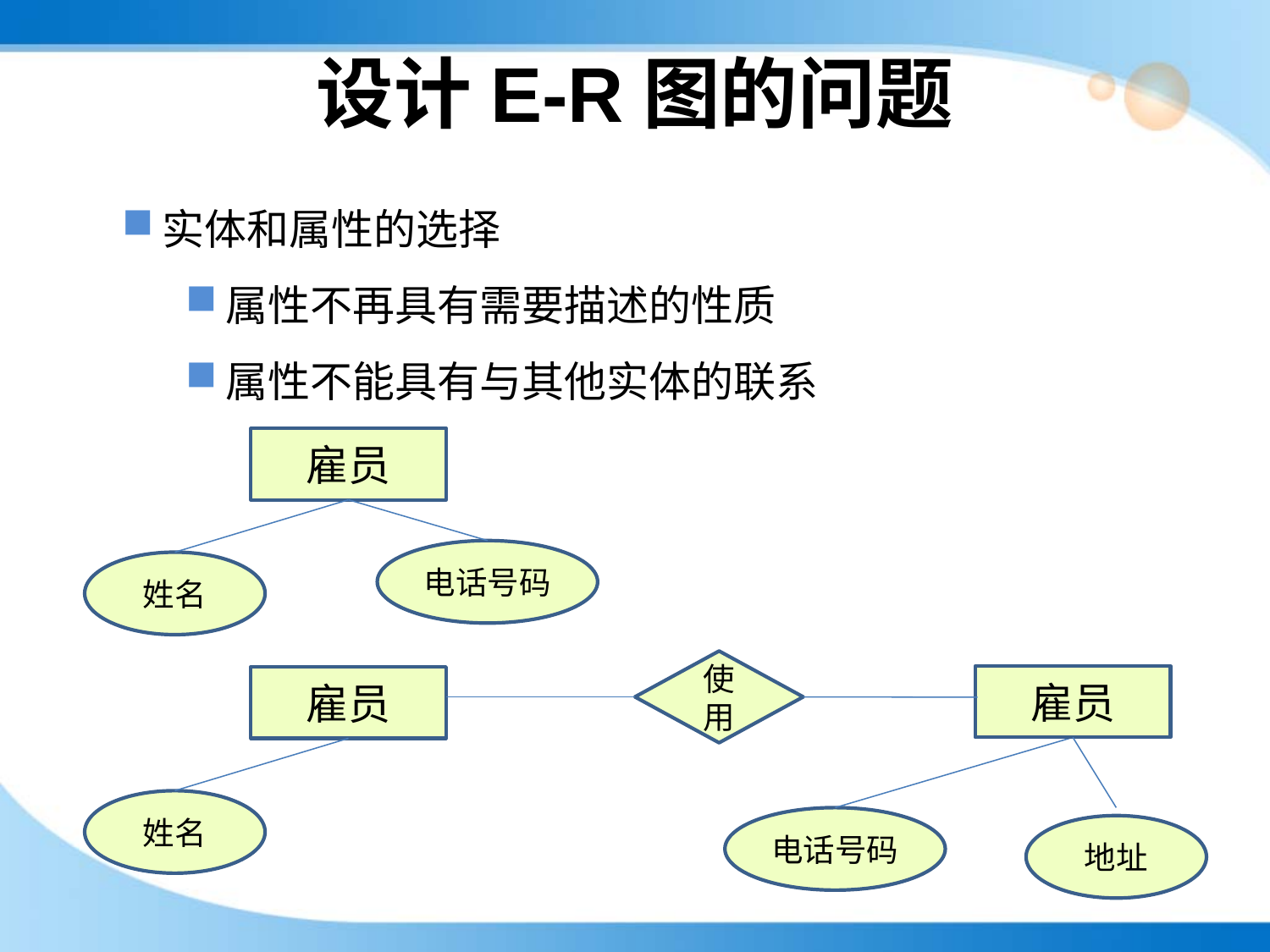

设计E-R图的问题
实体和属性的选择
属性不再具有需要描述的性质
属性不能具有与其他实体的联系

雇员
电话号码
姓名
使用
雇员
雇员
姓名
电话号码
地址